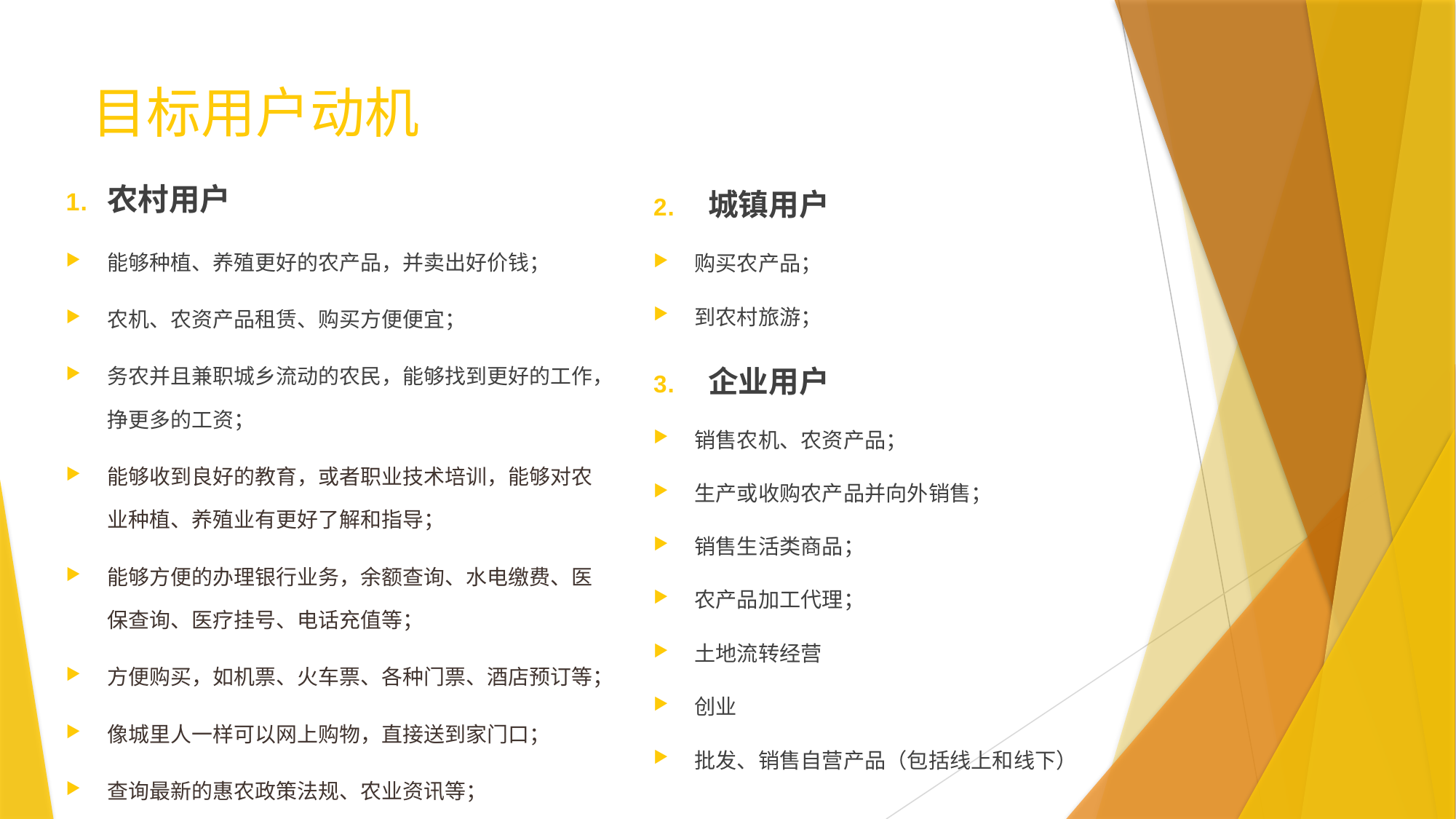

# 目标用户动机
农村用户
能够种植、养殖更好的农产品，并卖出好价钱；
农机、农资产品租赁、购买方便便宜；
务农并且兼职城乡流动的农民，能够找到更好的工作，挣更多的工资；
能够收到良好的教育，或者职业技术培训，能够对农业种植、养殖业有更好了解和指导；
能够方便的办理银行业务，余额查询、水电缴费、医保查询、医疗挂号、电话充值等；
方便购买，如机票、火车票、各种门票、酒店预订等；
像城里人一样可以网上购物，直接送到家门口；
查询最新的惠农政策法规、农业资讯等；
城镇用户
购买农产品；
到农村旅游；
企业用户
销售农机、农资产品；
生产或收购农产品并向外销售；
销售生活类商品；
农产品加工代理；
土地流转经营
创业
批发、销售自营产品（包括线上和线下）